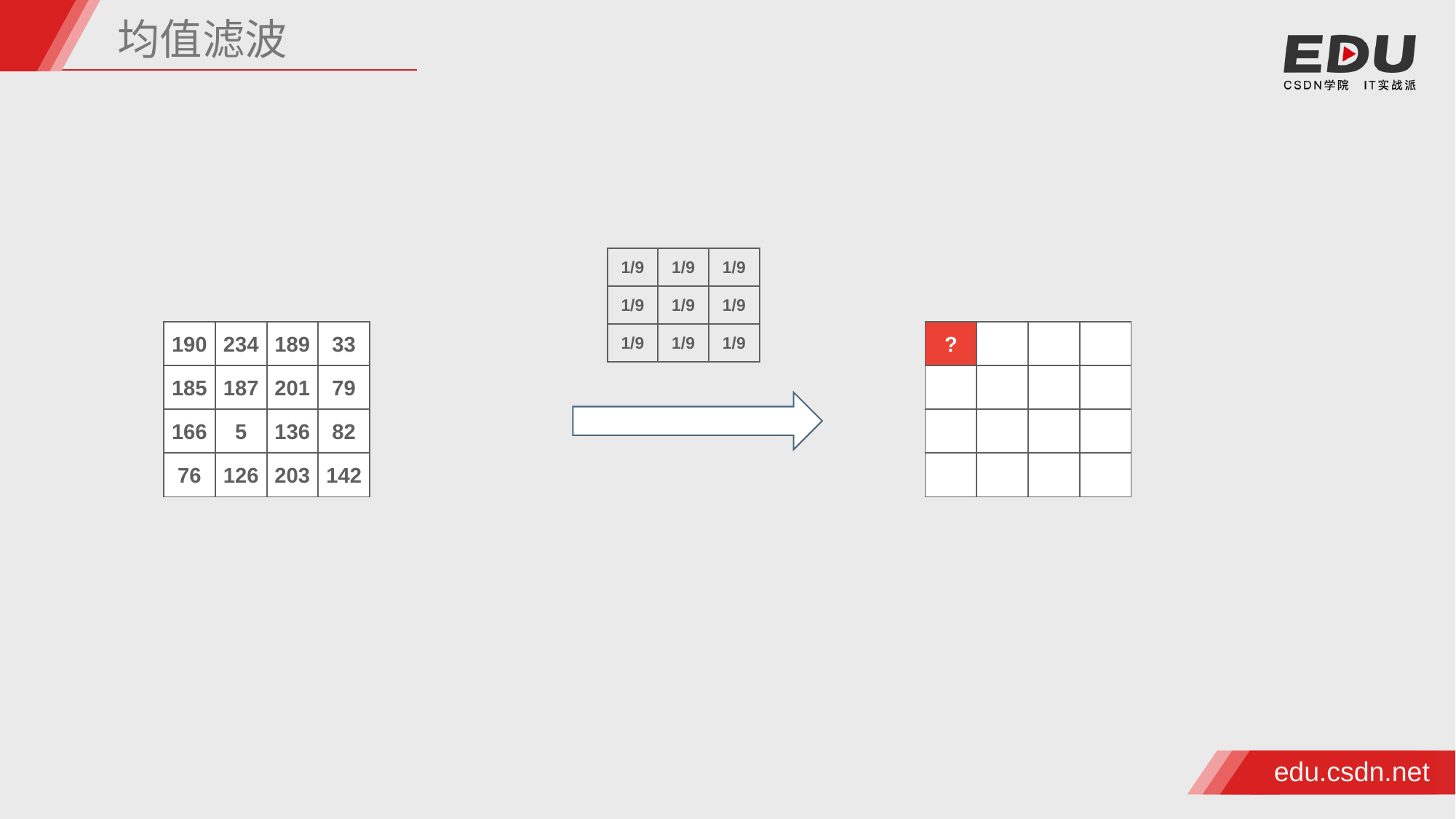

均值滤波

| 1/9 | 1/9 | 1/9 |
| --- | --- | --- |
| 1/9 | 1/9 | 1/9 |
| 1/9 | 1/9 | 1/9 |
|  |  |  |  |  |  |
| --- | --- | --- | --- | --- | --- |
|  | 190 | 234 | 189 | 33 |  |
|  | 185 | 187 | 201 | 79 |  |
|  | 166 | 5 | 136 | 82 |  |
|  | 76 | 126 | 203 | 142 |  |
|  |  |  |  |  |  |
|  |  |  |  |  |  |
| --- | --- | --- | --- | --- | --- |
|  | ? |  |  |  |  |
|  |  |  |  |  |  |
|  |  |  |  |  |  |
|  |  |  |  |  |  |
|  |  |  |  |  |  |